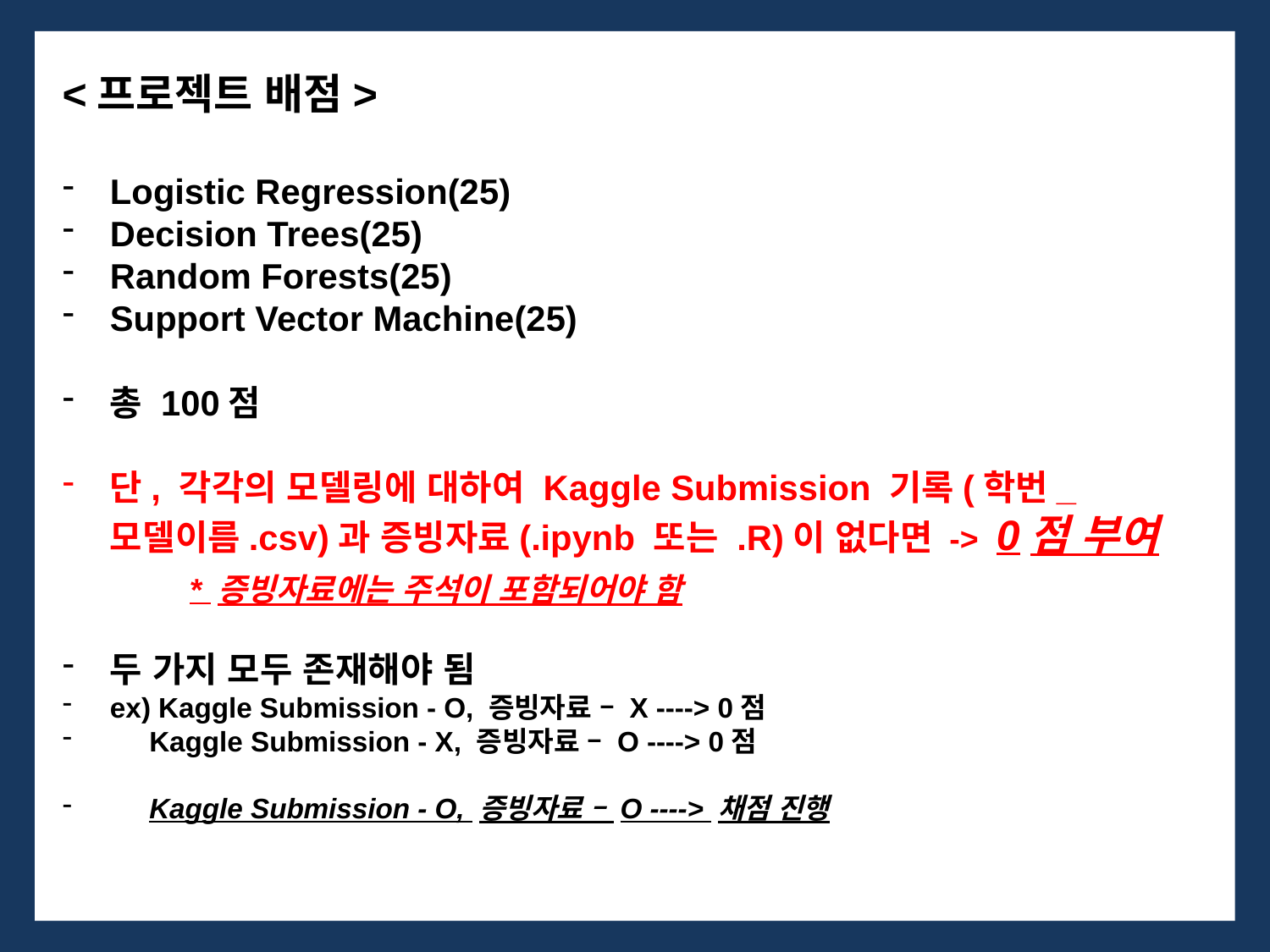

<프로젝트 배점>

Logistic Regression(25)
Decision Trees(25)
Random Forests(25)
Support Vector Machine(25)

총 100점

단, 각각의 모델링에 대하여 Kaggle Submission 기록(학번_모델이름.csv)과 증빙자료(.ipynb 또는 .R)이 없다면 ->  0점 부여
	* 증빙자료에는 주석이 포함되어야 함

두 가지 모두 존재해야 됨
ex) Kaggle Submission - O, 증빙자료 – X ----> 0점
     Kaggle Submission - X, 증빙자료 – O ----> 0점

     Kaggle Submission - O, 증빙자료 – O ----> 채점 진행